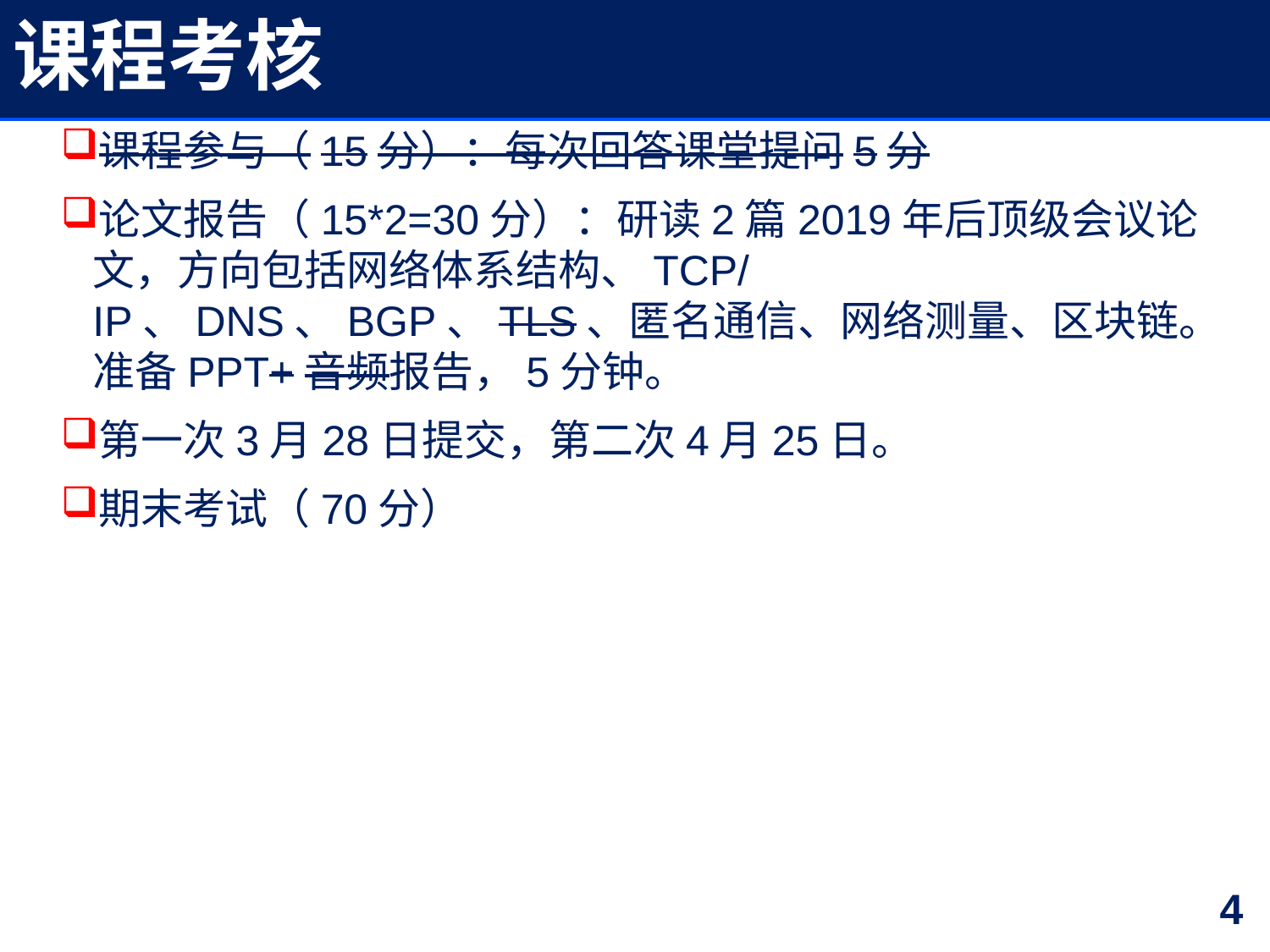

# 课程考核
课程参与（15分）：每次回答课堂提问5分
论文报告（15*2=30分）：研读2篇2019年后顶级会议论文，方向包括网络体系结构、TCP/IP、DNS、BGP、TLS、匿名通信、网络测量、区块链。准备PPT+音频报告，5分钟。
第一次3月28日提交，第二次4月25日。
期末考试（70分）
4